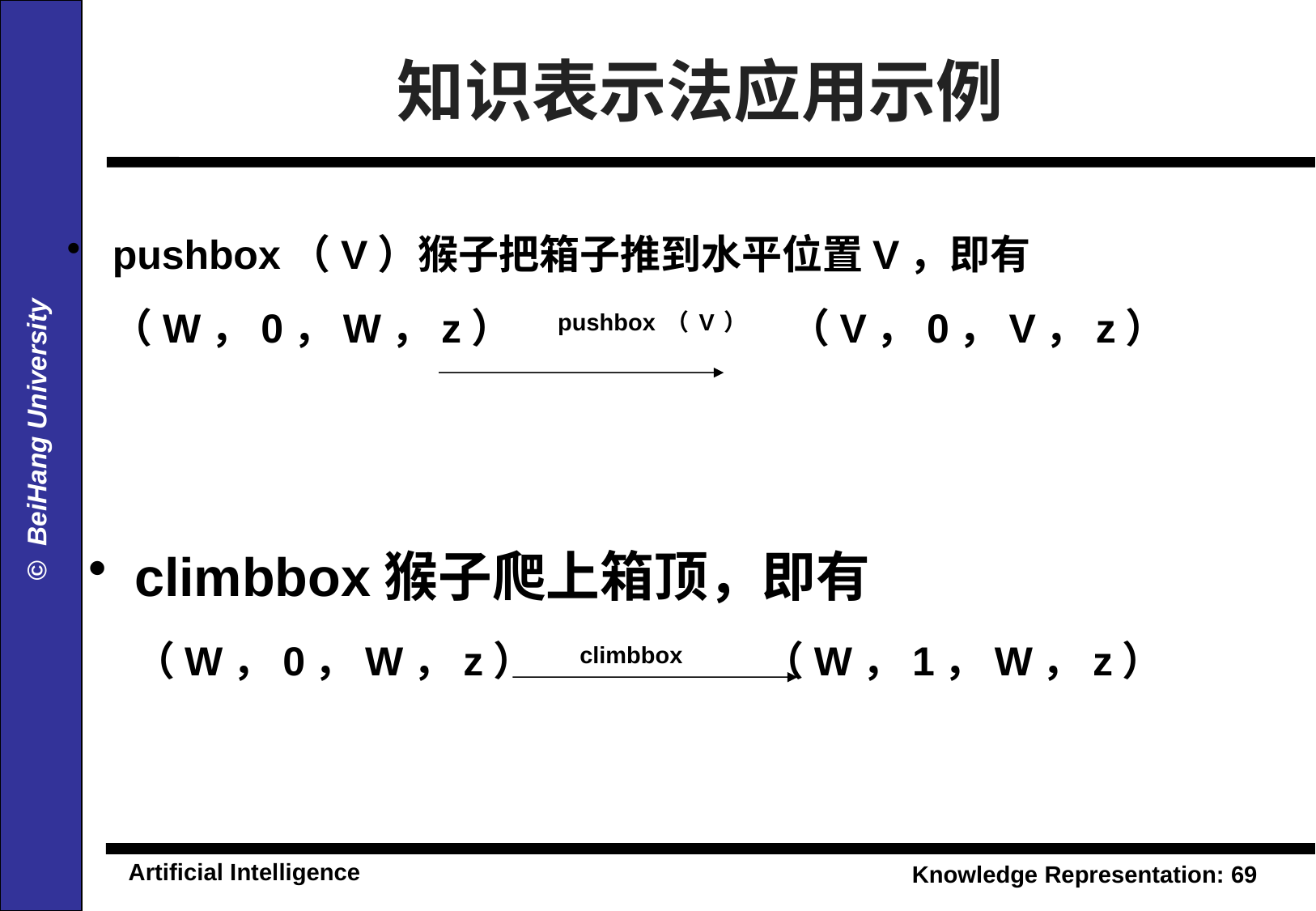

知识表示法应用示例
pushbox（V）猴子把箱子推到水平位置V，即有
	（W，0，W，z）    pushbox（V）        （V，0，V，z）

climbbox猴子爬上箱顶，即有
	（W，0，W，z）    climbbox           （W，1，W，z）